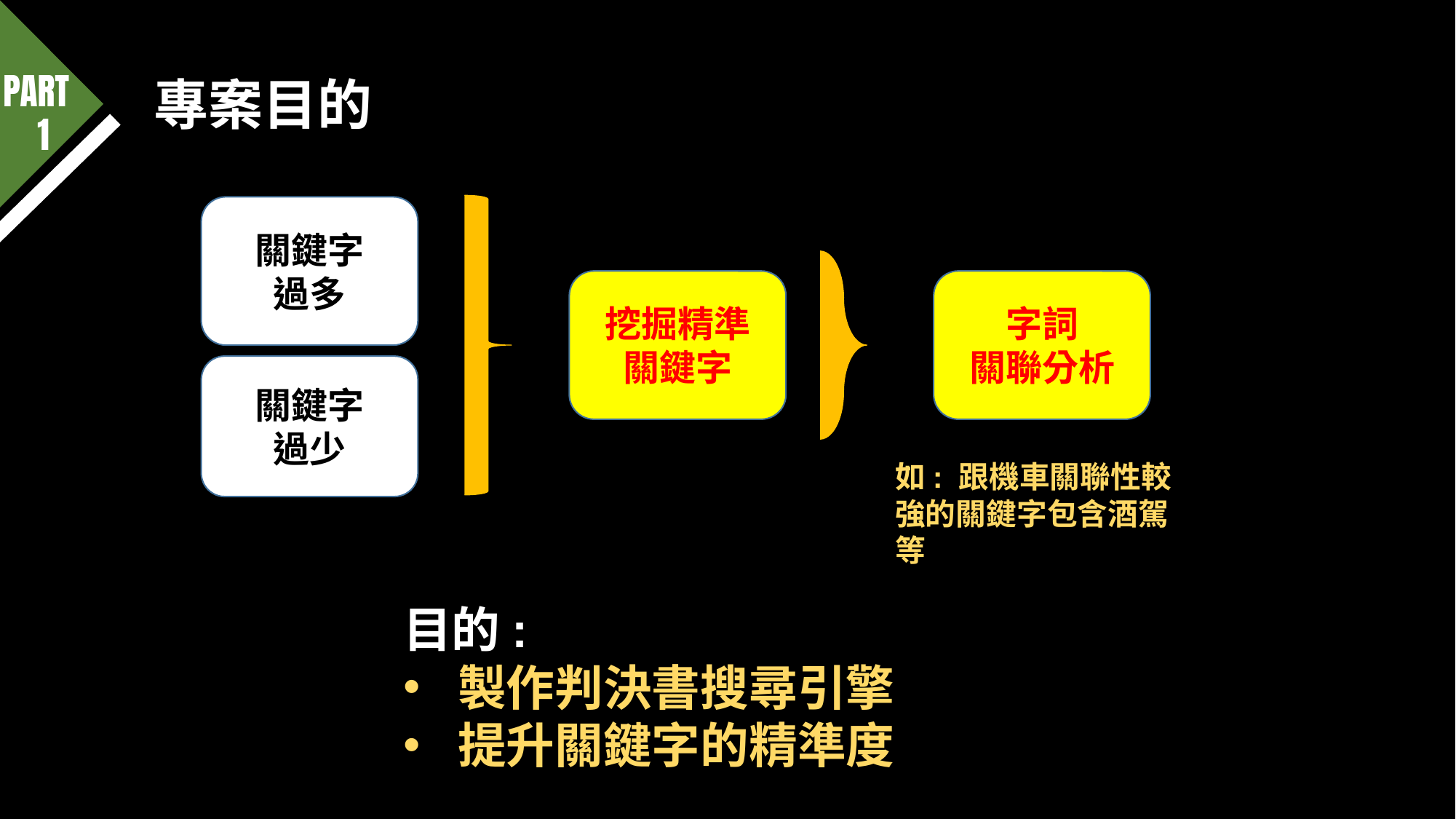

PART
    1
專案目的

關鍵字
過多

挖掘精準
關鍵字
字詞
關聯分析
關鍵字
過少
如: 跟機車關聯性較強的關鍵字包含酒駕等
目的:
製作判決書搜尋引擎
提升關鍵字的精準度
3